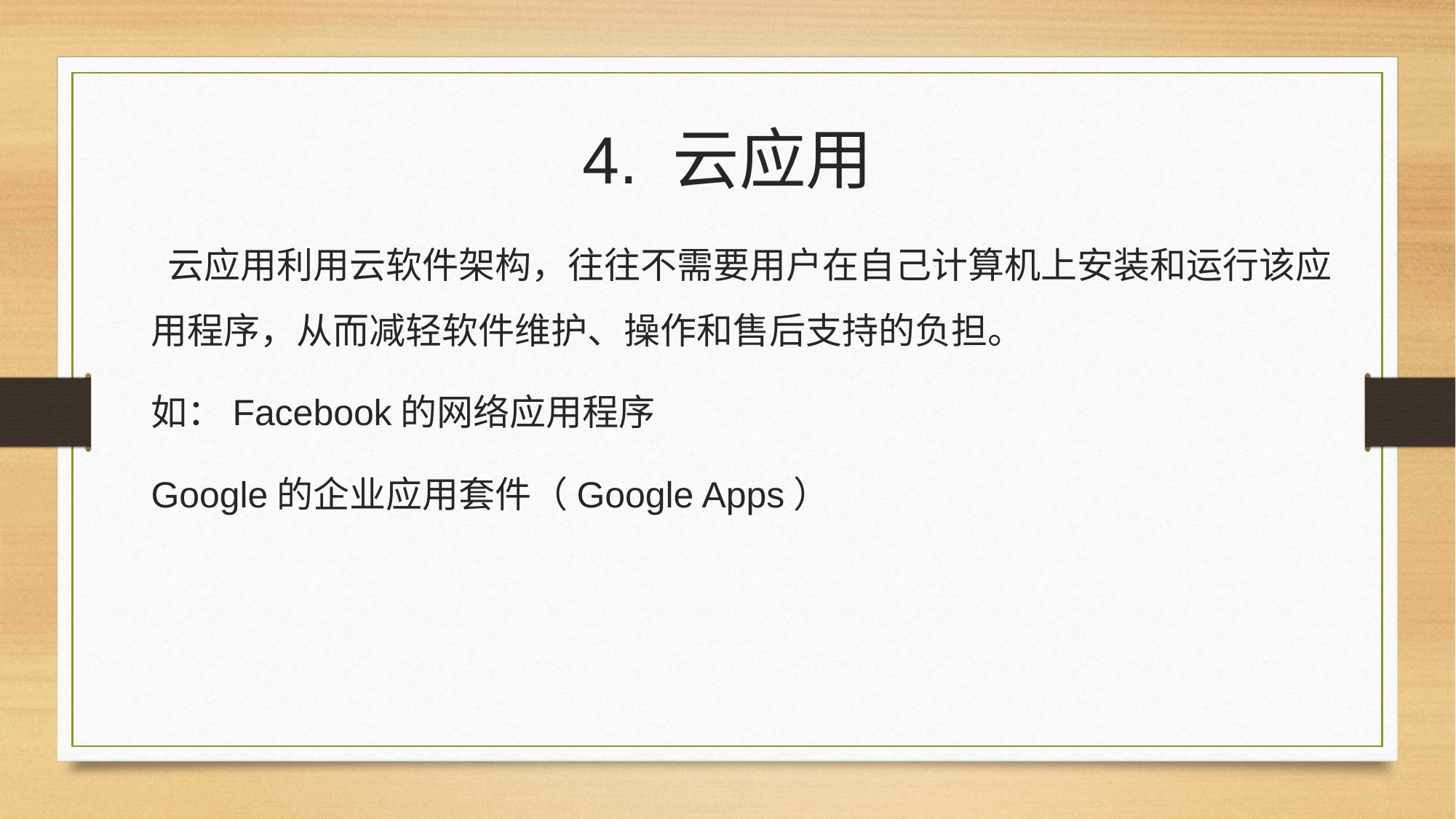

# 4. 云应用
 云应用利用云软件架构，往往不需要用户在自己计算机上安装和运行该应用程序，从而减轻软件维护、操作和售后支持的负担。
如：Facebook的网络应用程序
Google的企业应用套件（Google Apps）